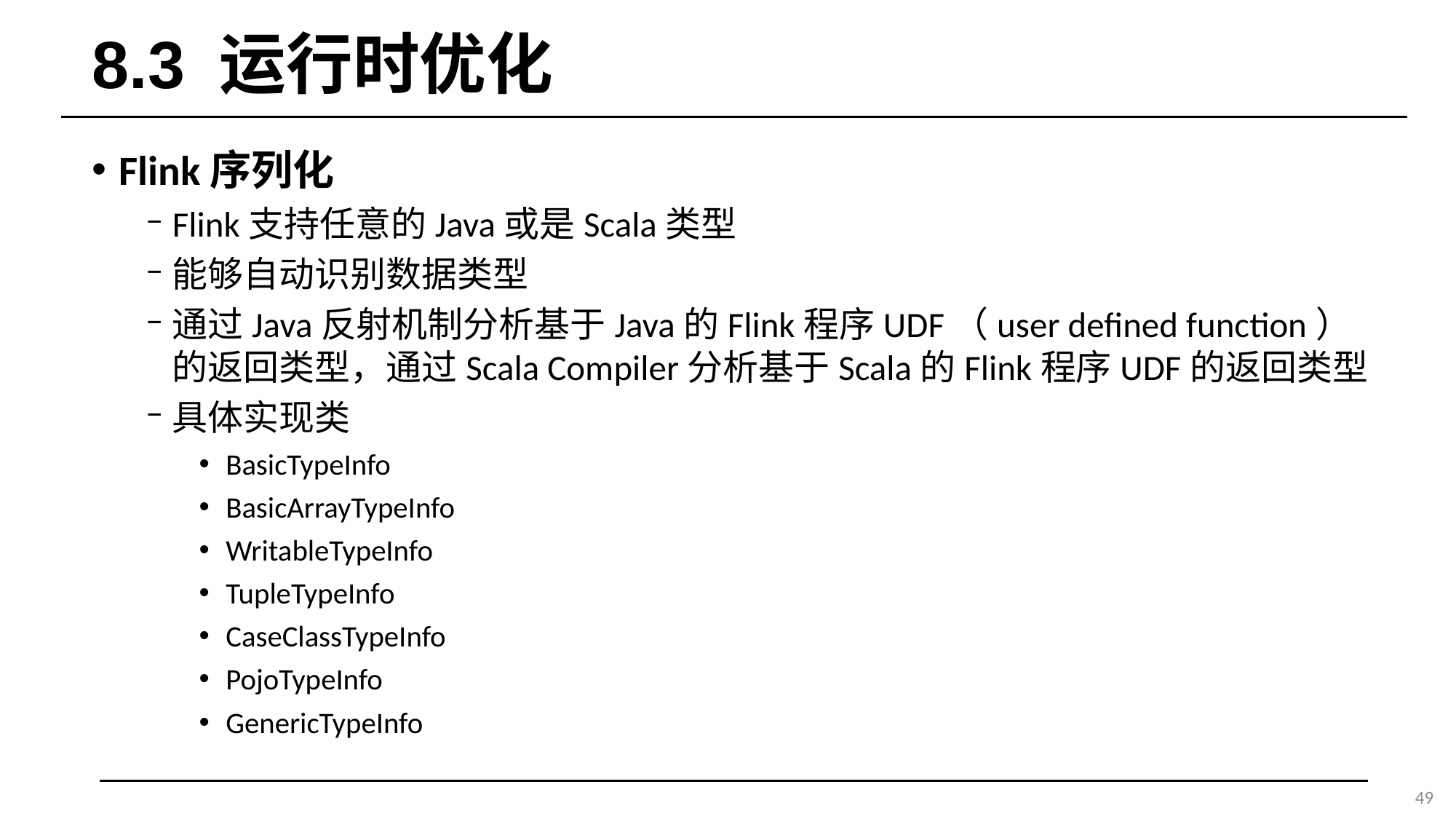

# 8.3 运行时优化
Flink序列化
Flink支持任意的Java或是Scala类型
能够自动识别数据类型
通过Java反射机制分析基于Java的Flink程序UDF（user defined function）的返回类型，通过Scala Compiler分析基于Scala的Flink程序UDF的返回类型
具体实现类
BasicTypeInfo
BasicArrayTypeInfo
WritableTypeInfo
TupleTypeInfo
CaseClassTypeInfo
PojoTypeInfo
GenericTypeInfo
49